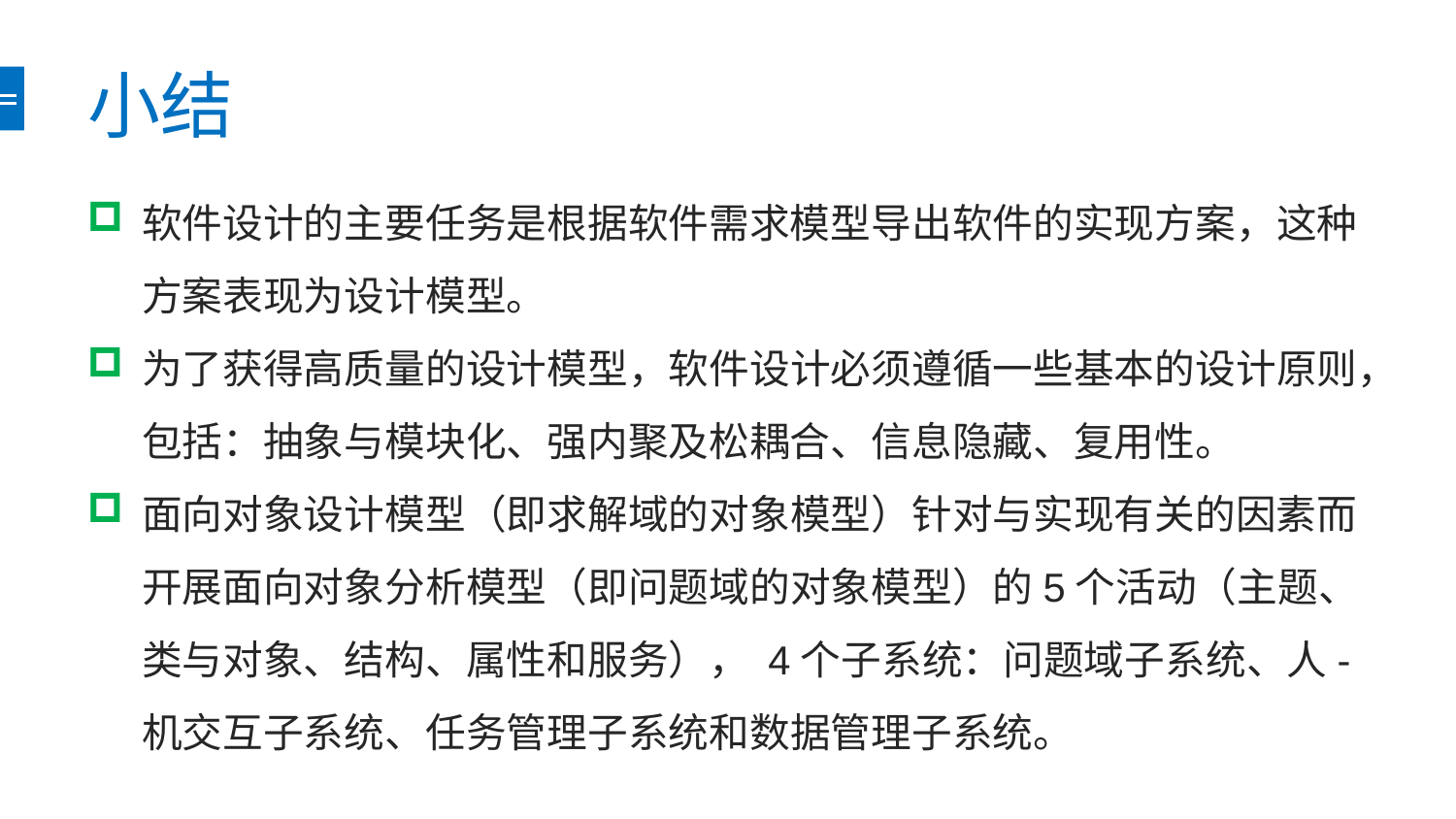

# 小结
软件设计的主要任务是根据软件需求模型导出软件的实现方案，这种方案表现为设计模型。
为了获得高质量的设计模型，软件设计必须遵循一些基本的设计原则，包括：抽象与模块化、强内聚及松耦合、信息隐藏、复用性。
面向对象设计模型（即求解域的对象模型）针对与实现有关的因素而开展面向对象分析模型（即问题域的对象模型）的5个活动（主题、类与对象、结构、属性和服务）， 4个子系统：问题域子系统、人-机交互子系统、任务管理子系统和数据管理子系统。